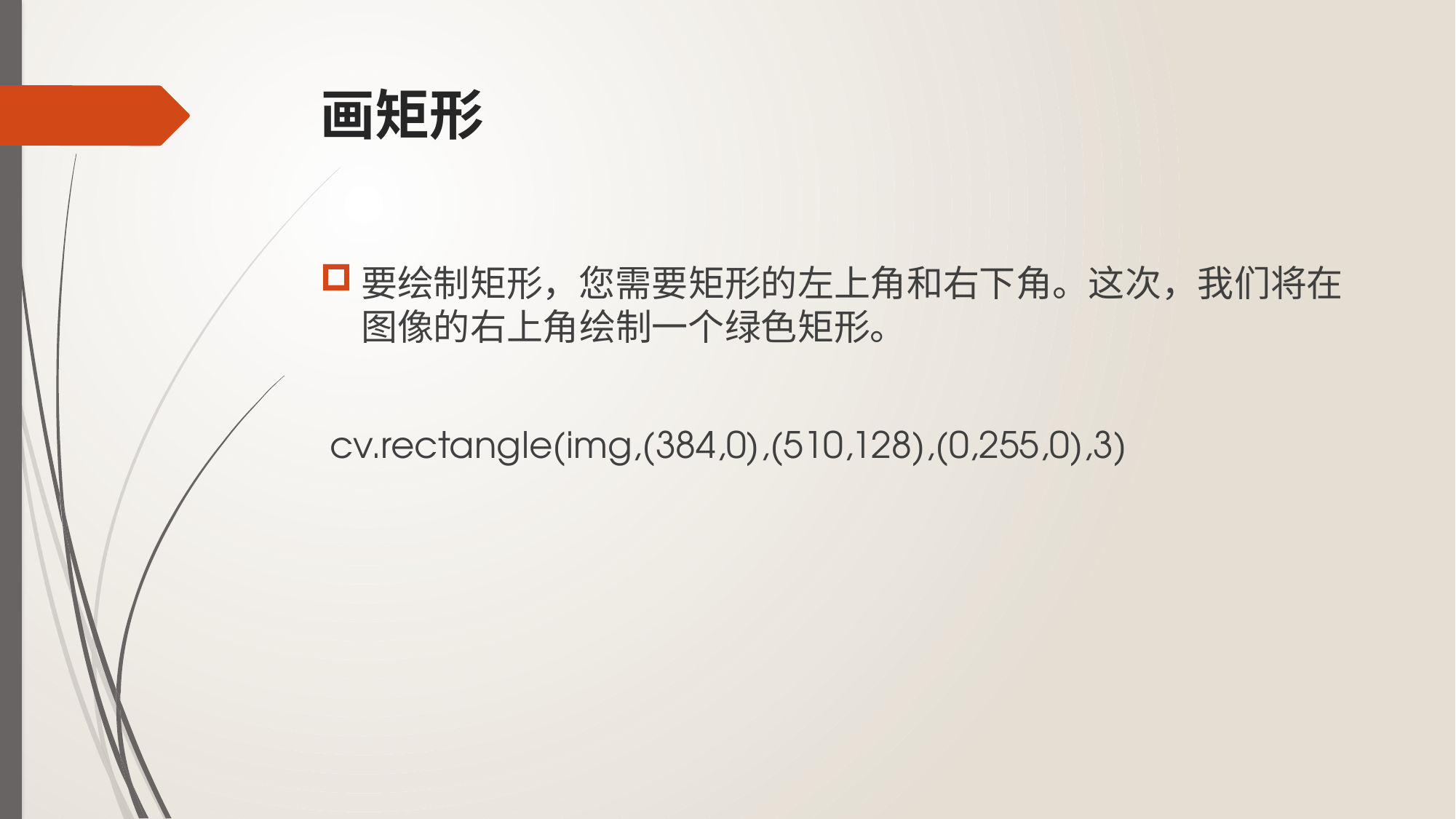

# 画矩形
要绘制矩形，您需要矩形的左上角和右下角。这次，我们将在图像的右上角绘制一个绿色矩形。

 cv.rectangle(img,(384,0),(510,128),(0,255,0),3)